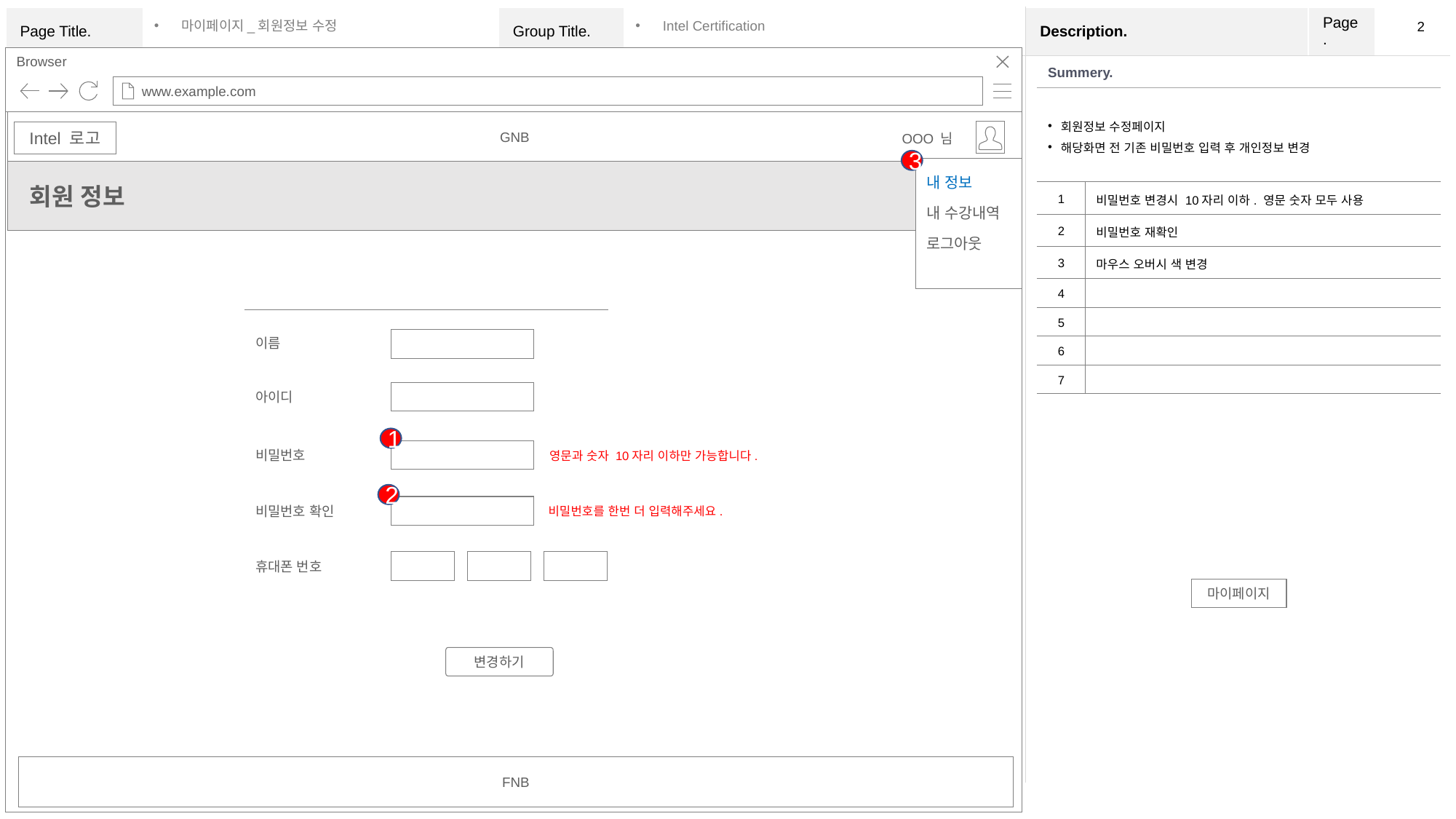

2
마이페이지_회원정보 수정
Intel Certification
| Summery. |  |
| --- | --- |
| 회원정보 수정페이지 해당화면 전 기존 비밀번호 입력 후 개인정보 변경 |  |
| 1 | 비밀번호 변경시 10자리 이하. 영문 숫자 모두 사용 |
| 2 | 비밀번호 재확인 |
| 3 | 마우스 오버시 색 변경 |
| 4 |  |
| 5 |  |
| 6 |  |
| 7 |  |
GNB

Intel 로고
OOO 님
3
내 정보
내 수강내역
로그아웃

회원 정보
이름

아이디
아이디

1
비밀번호

영문과 숫자 10자리 이하만 가능합니다.
2
비밀번호 확인

비밀번호를 한번 더 입력해주세요.
휴대폰 번호

마이페이지
변경하기
FNB